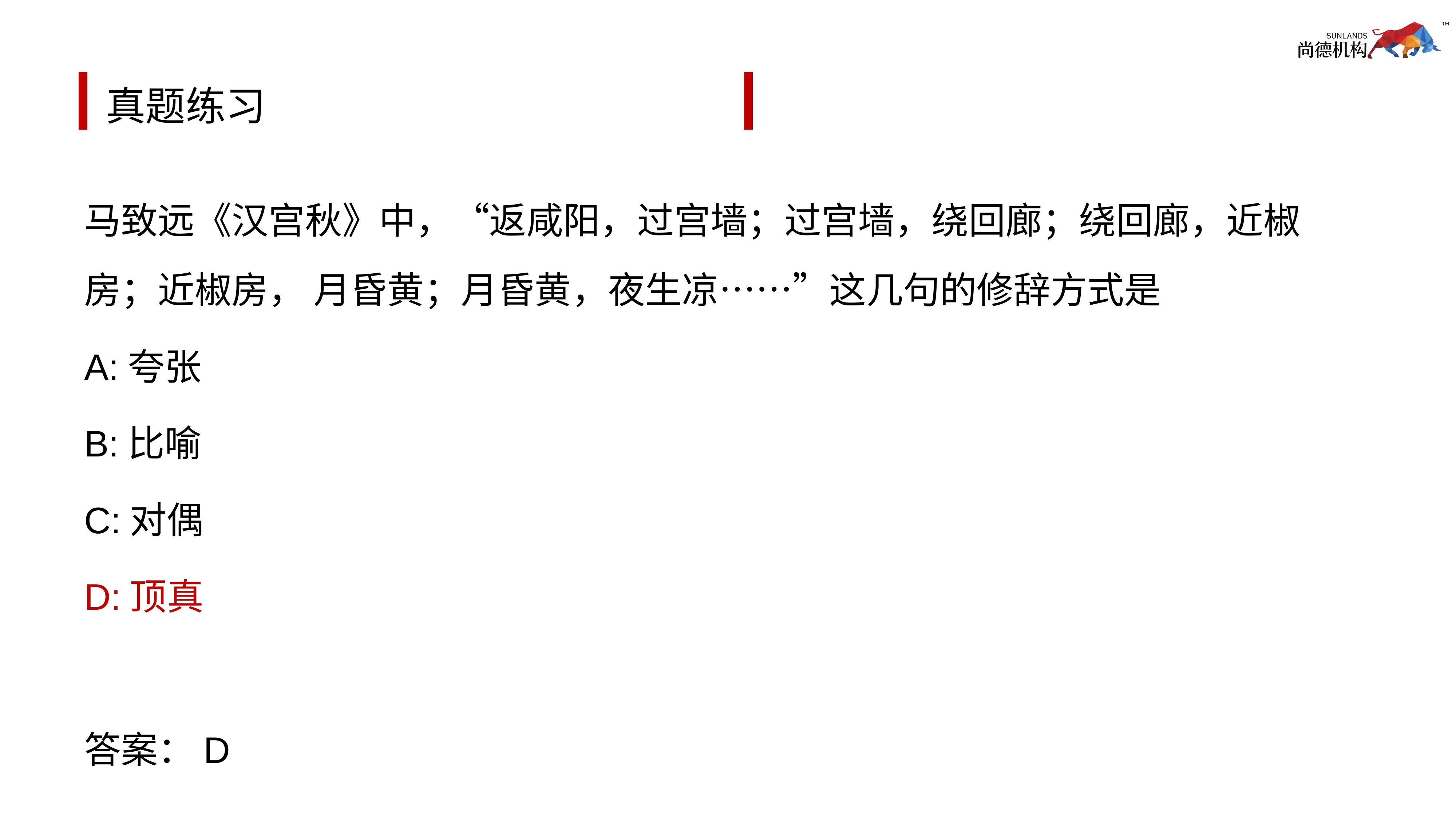

# 真题练习
马致远《汉宫秋》中，“返咸阳，过宫墙；过宫墙，绕回廊；绕回廊，近椒房；近椒房， 月昏黄；月昏黄，夜生凉……”这几句的修辞方式是
A:夸张
B:比喻
C:对偶
D:顶真

答案：D